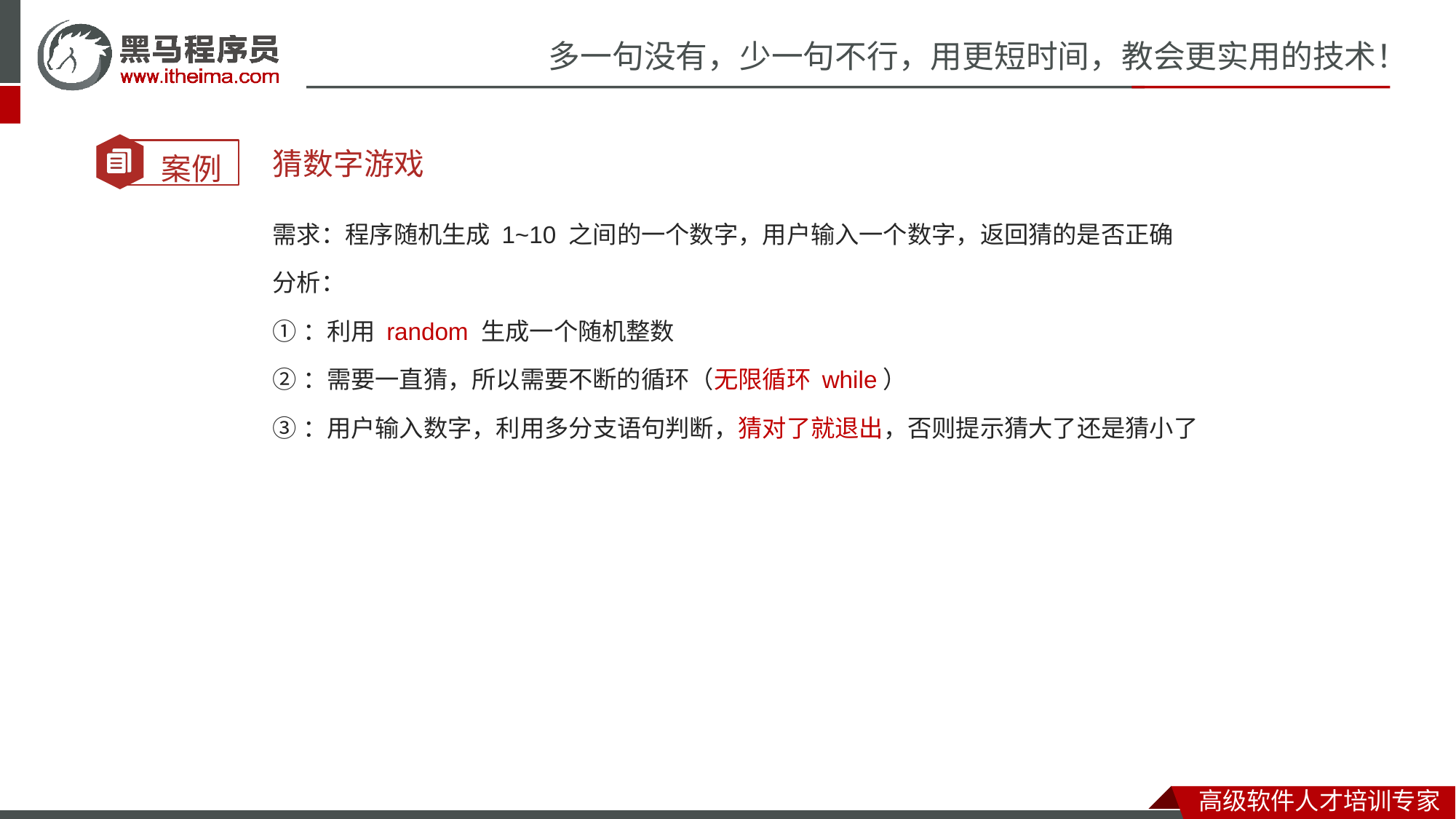

猜数字游戏
需求：程序随机生成 1~10 之间的一个数字，用户输入一个数字，返回猜的是否正确
分析：
①：利用 random 生成一个随机整数
②：需要一直猜，所以需要不断的循环（无限循环 while）
③：用户输入数字，利用多分支语句判断，猜对了就退出，否则提示猜大了还是猜小了